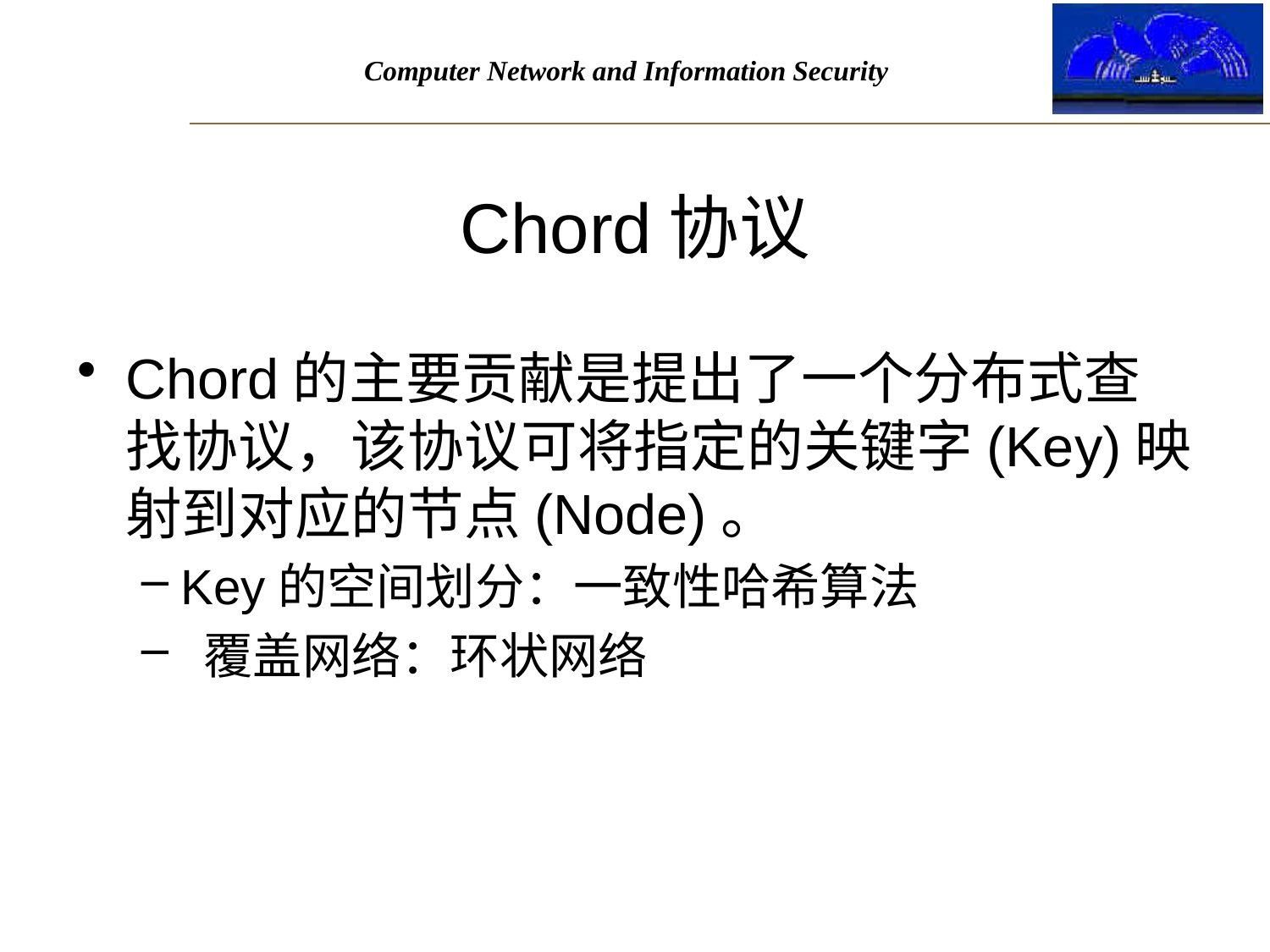

Chord协议
Chord的主要贡献是提出了一个分布式查找协议，该协议可将指定的关键字(Key)映射到对应的节点(Node)。
Key的空间划分：一致性哈希算法
 覆盖网络：环状网络